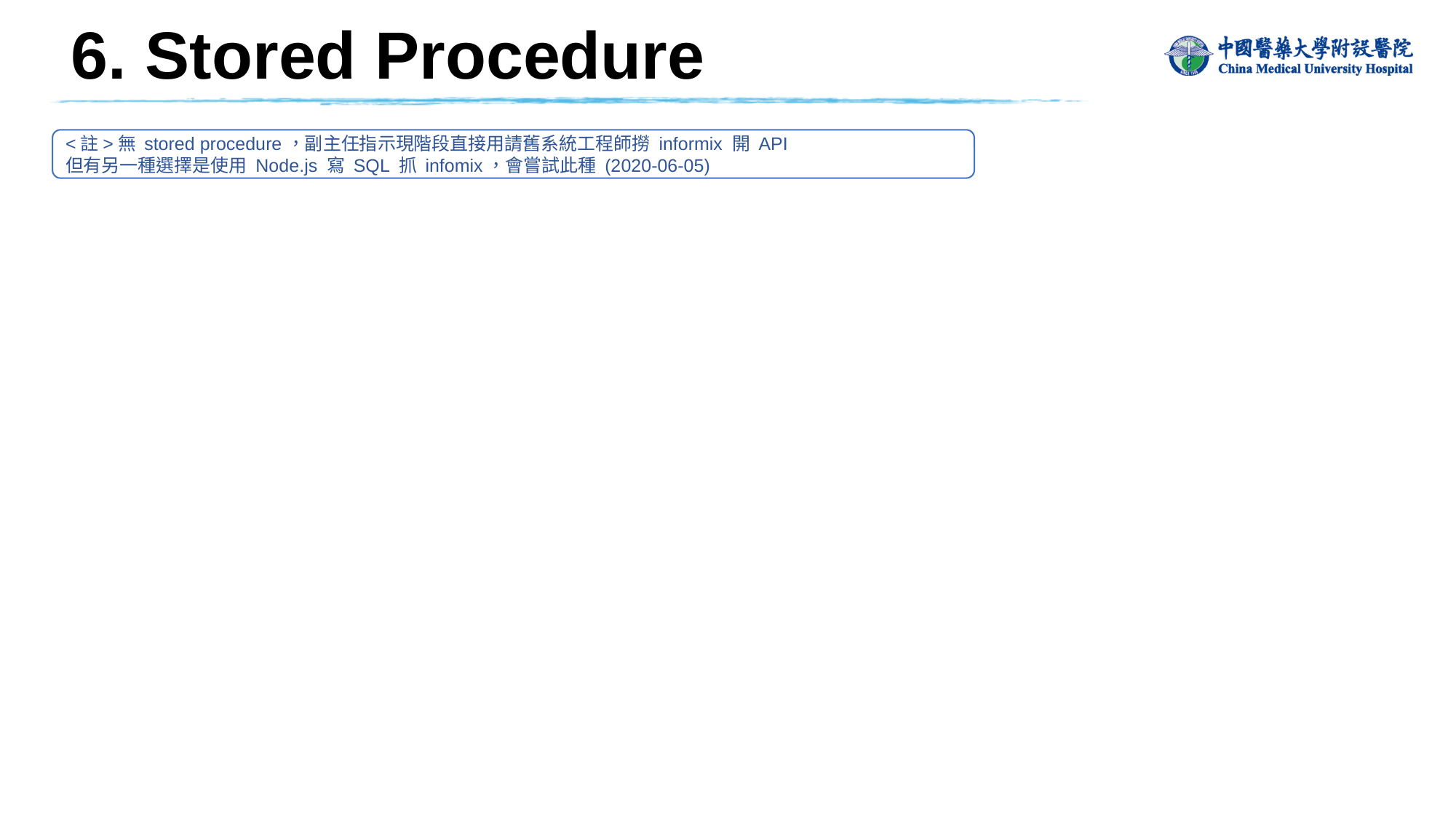

# 6. Stored Procedure
<註>無 stored procedure，副主任指示現階段直接用請舊系統工程師撈 informix 開 API
但有另一種選擇是使用 Node.js 寫 SQL 抓 infomix，會嘗試此種 (2020-06-05)